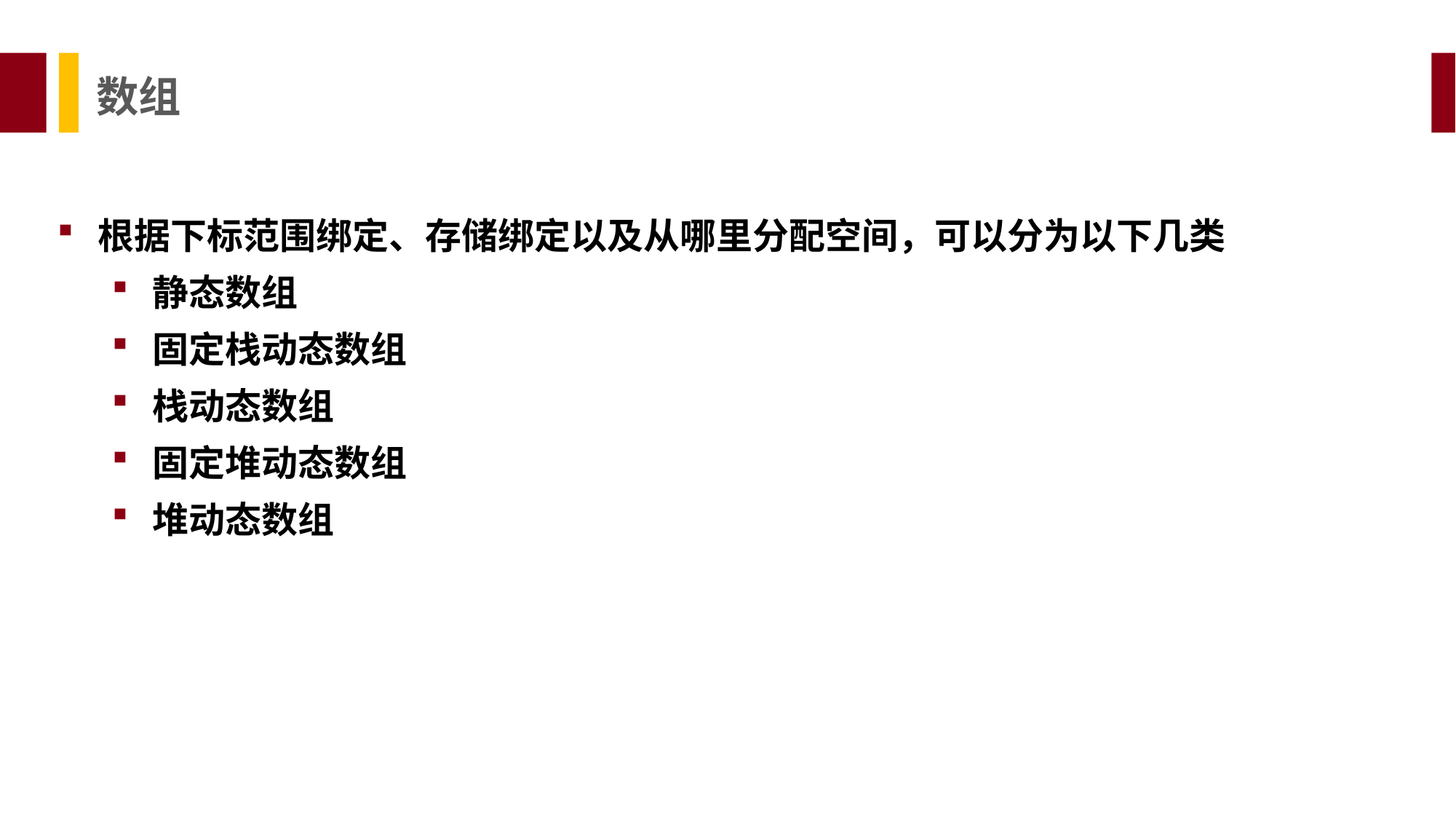

数组
根据下标范围绑定、存储绑定以及从哪里分配空间，可以分为以下几类
静态数组
固定栈动态数组
栈动态数组
固定堆动态数组
堆动态数组